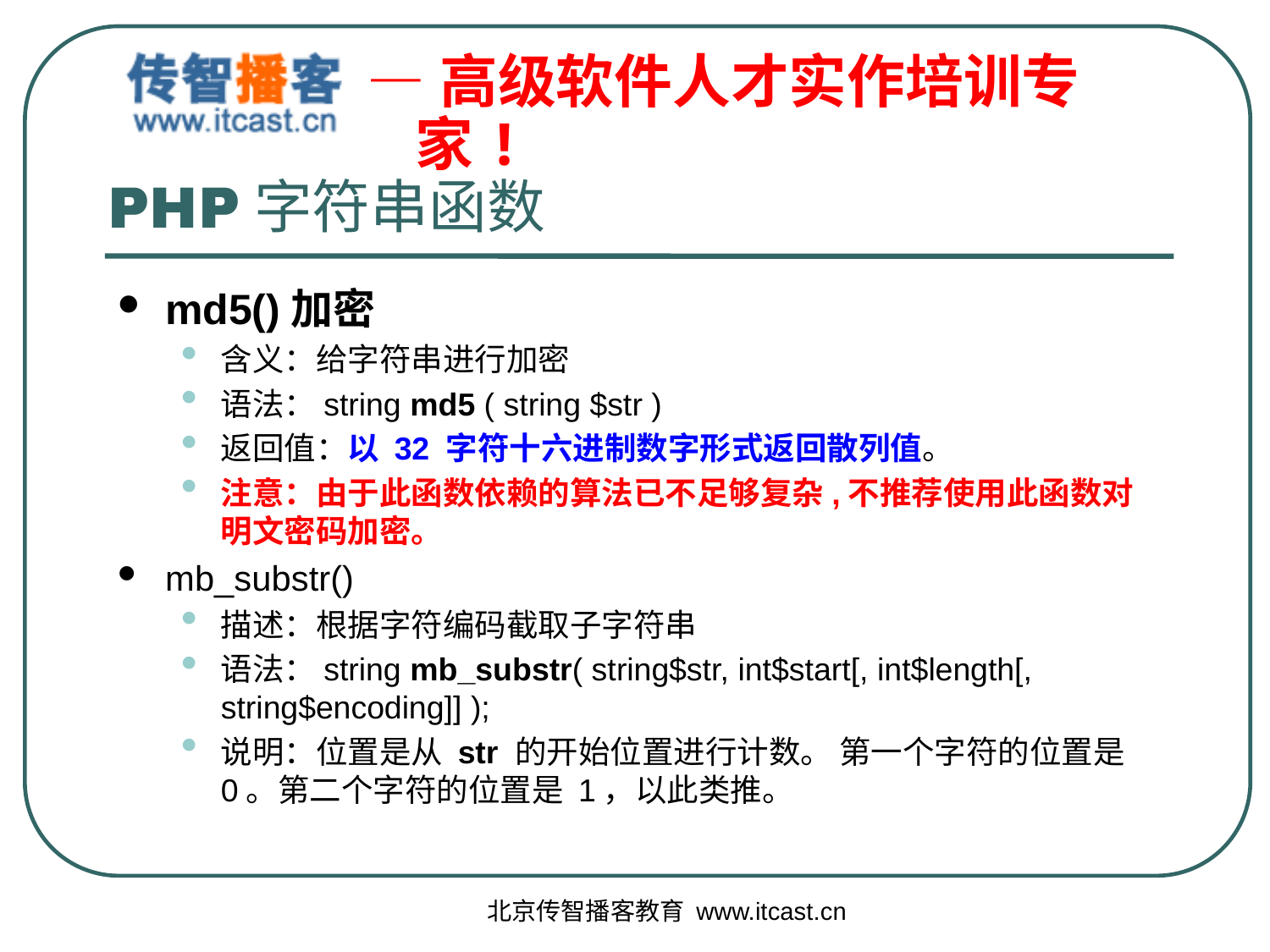

# PHP字符串函数
md5()加密
含义：给字符串进行加密
语法：string md5 ( string $str )
返回值：以 32 字符十六进制数字形式返回散列值。
注意：由于此函数依赖的算法已不足够复杂,不推荐使用此函数对明文密码加密。
mb_substr()
描述：根据字符编码截取子字符串
语法：string mb_substr( string$str, int$start[, int$length[, string$encoding]] );
说明：位置是从 str 的开始位置进行计数。 第一个字符的位置是 0。第二个字符的位置是 1，以此类推。